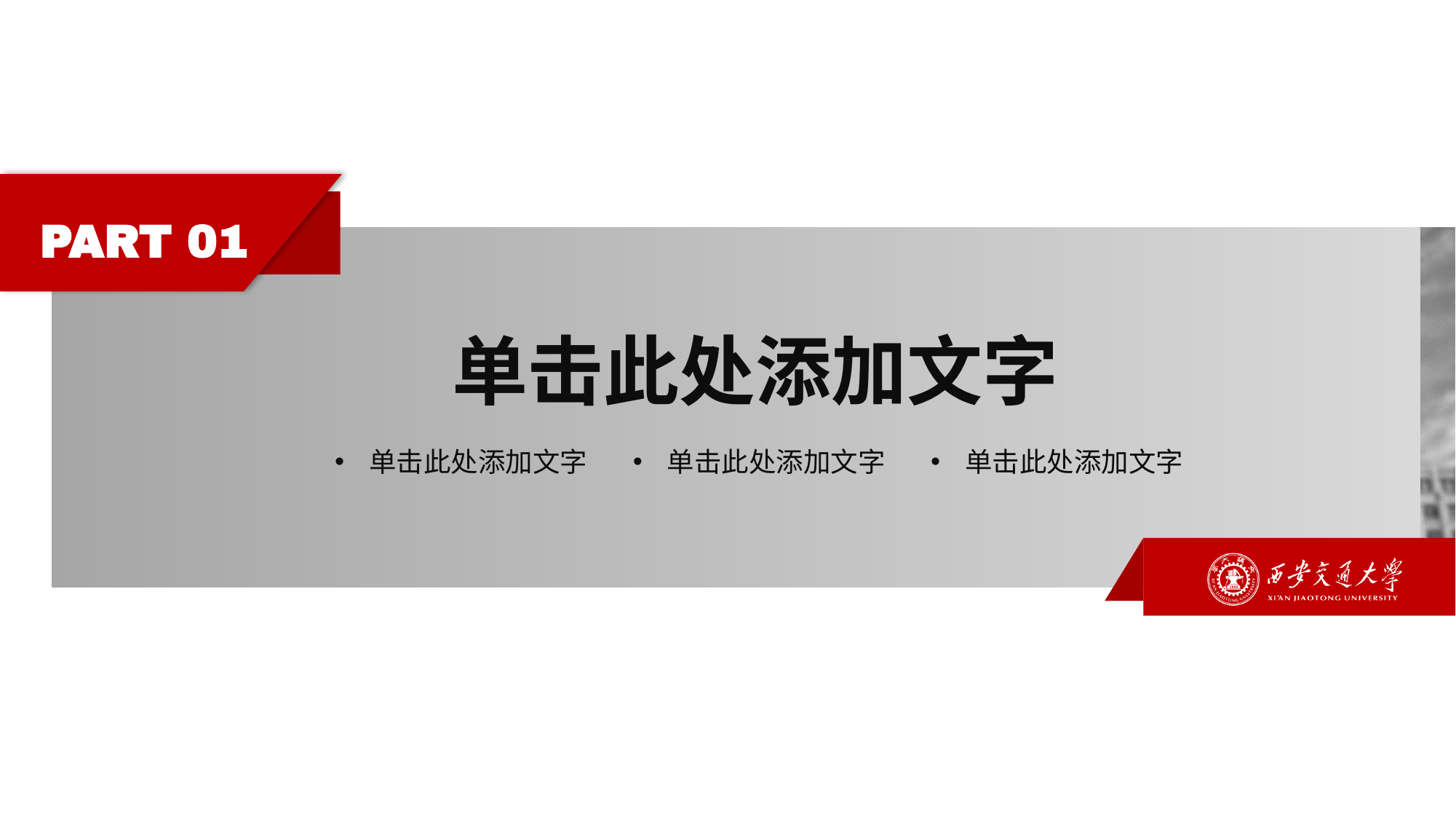

PART 01
单击此处添加文字
单击此处添加文字
单击此处添加文字
单击此处添加文字